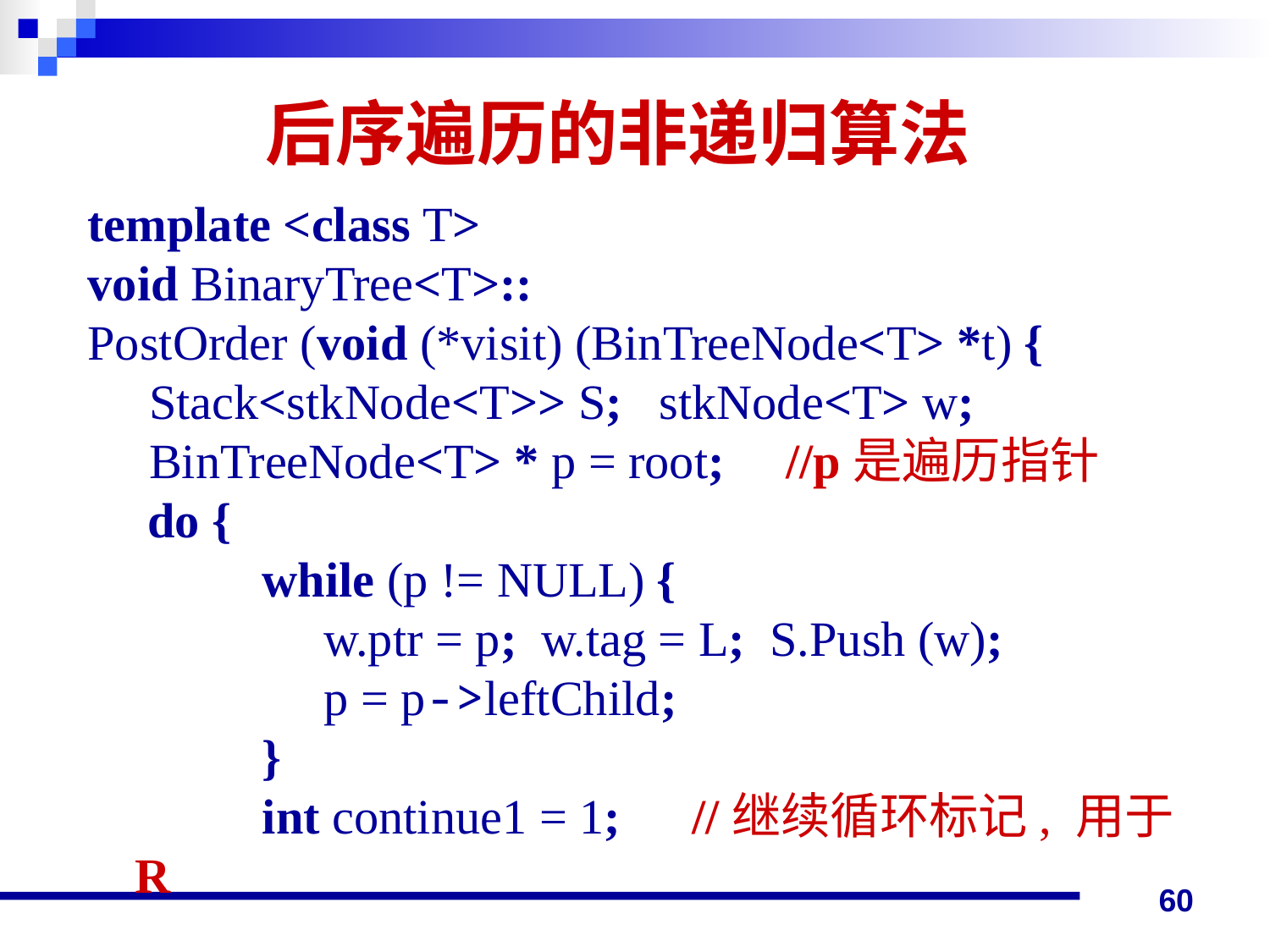

# 后序遍历的非递归算法

template <class T>
void BinaryTree<T>::
PostOrder (void (*visit) (BinTreeNode<T> *t) {
     Stack<stkNode<T>> S;   stkNode<T> w;
     BinTreeNode<T> * p = root;     //p是遍历指针
	 do {
		while (p != NULL) {
		     w.ptr = p;  w.tag = L;  S.Push (w);
		     p = p->leftChild;					}
	 	int continue1 = 1;	    //继续循环标记, 用于R
60